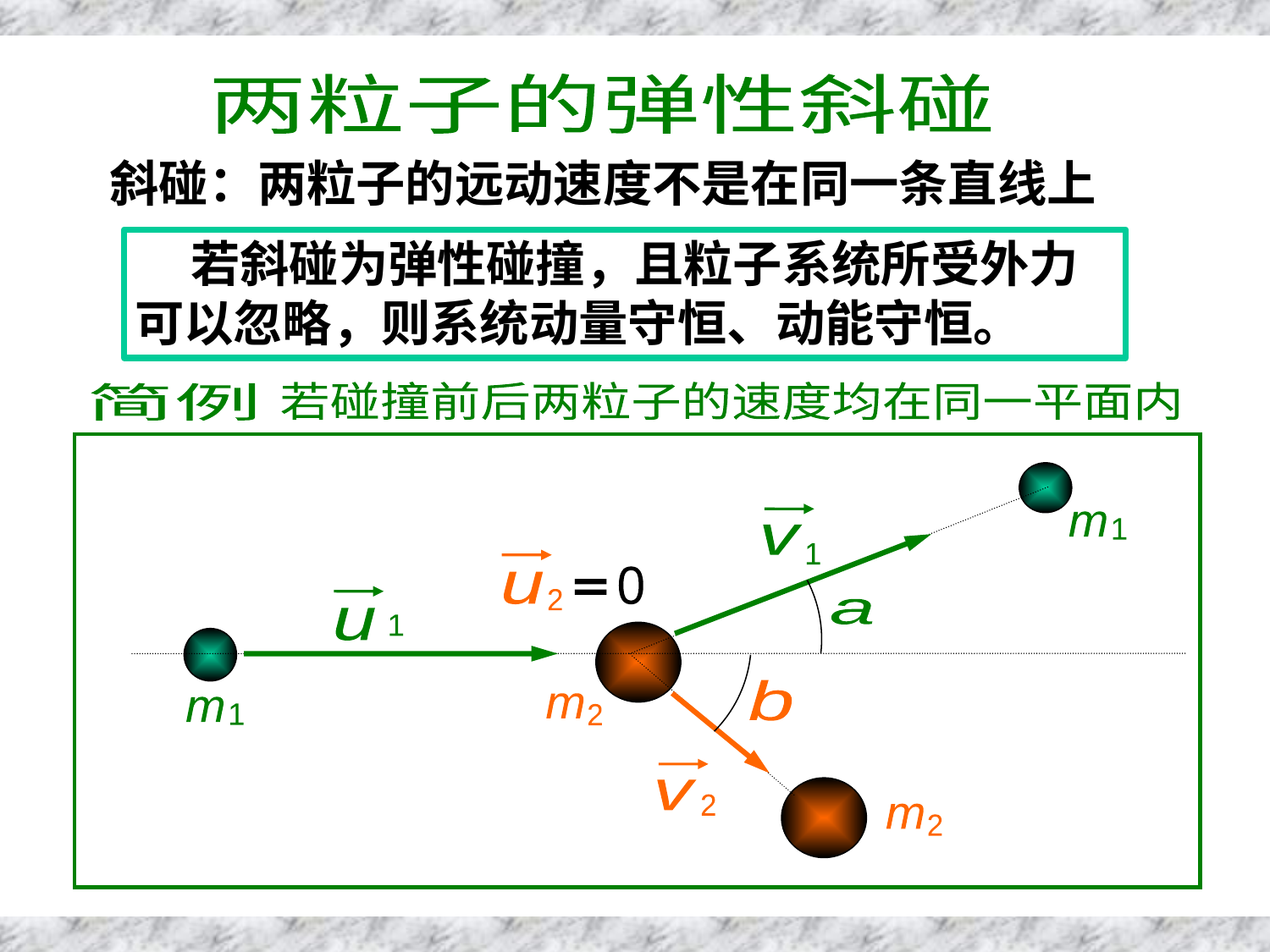

斜碰例题
两粒子的弹性斜碰
斜碰：两粒子的远动速度不是在同一条直线上
    若斜碰为弹性碰撞，且粒子系统所受外力可以忽略，则系统动量守恒、动能守恒。

若碰撞前后两粒子的速度均在同一平面内
简例

v
1
m
1

u
2
0

u
1
α

β
m
2

m
1

v
2

m
2